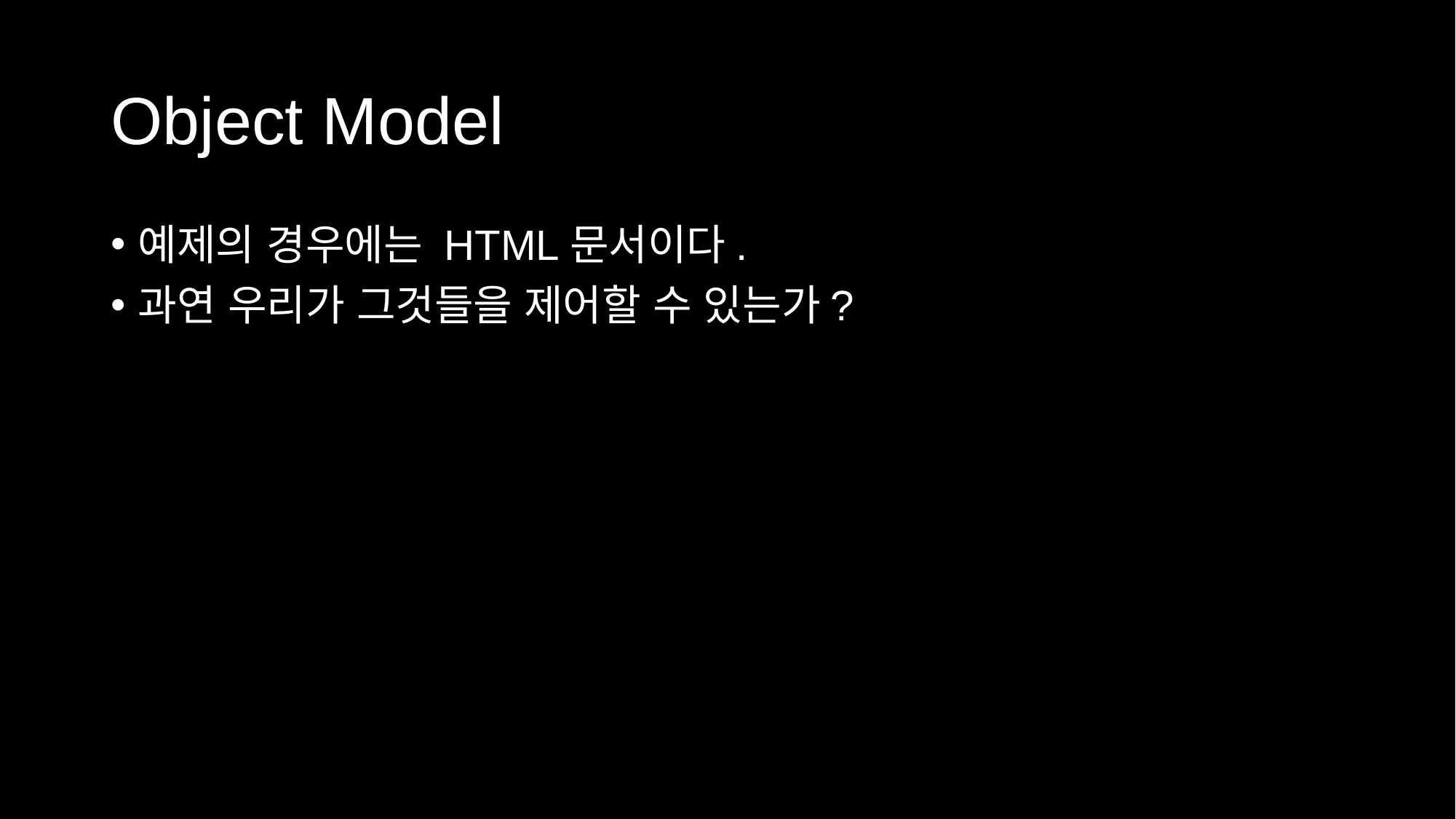

# Object Model
예제의 경우에는 HTML문서이다.
과연 우리가 그것들을 제어할 수 있는가?